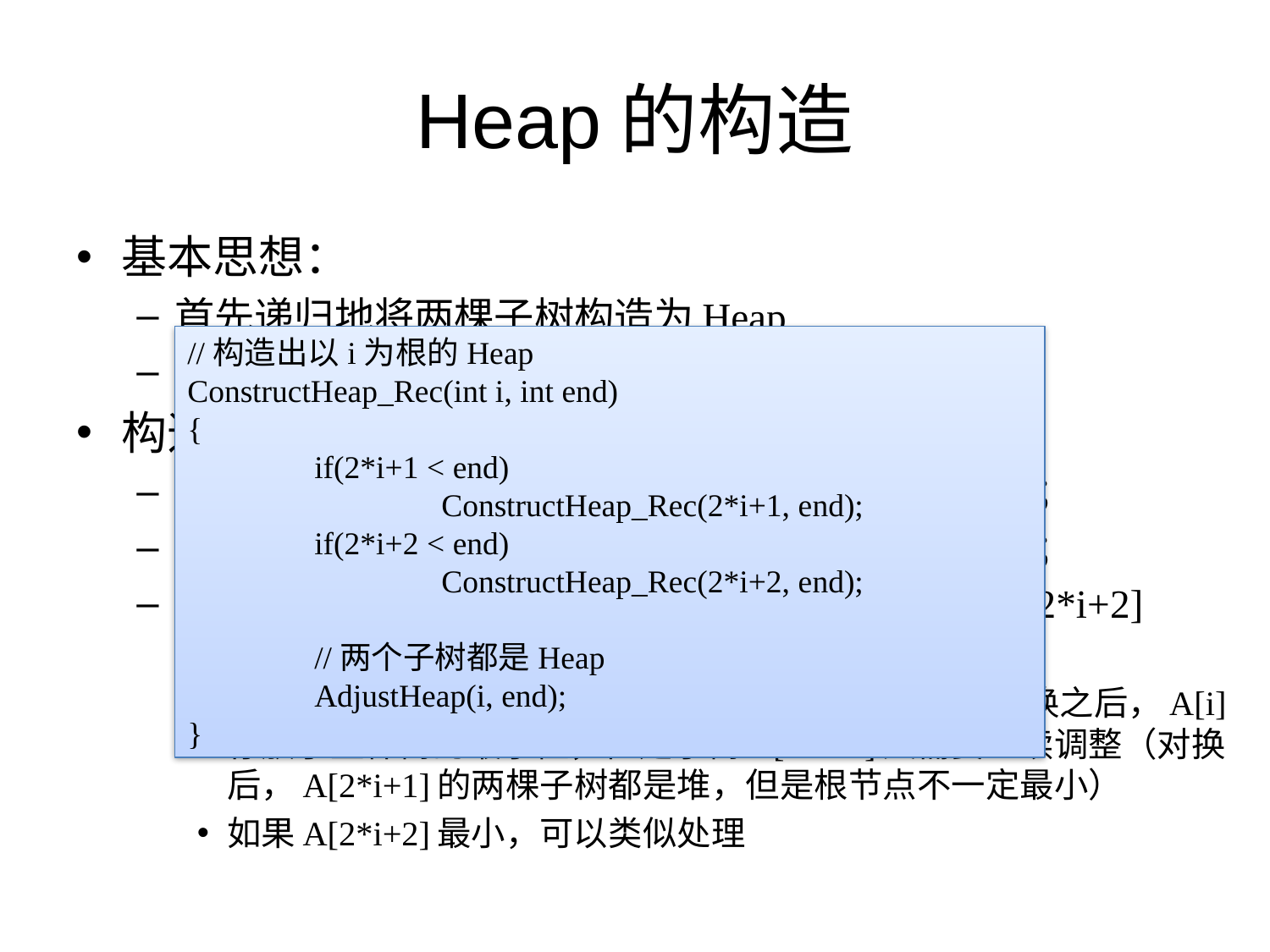

# Heap的构造
基本思想：
首先递归地将两棵子树构造为Heap
然后通过调整将整棵树变成Heap
构造以A[i]为根的Heap：
如果2*i+1 < end，递归构建以2*i+1为根的Heap；
如果2*i+2 < end，递归构建以2*i+2为根的Heap；
子树处理完毕后，比较三个数：A[i], A[2*i+1], A[2*i+2]
如果A[i]最小，那么以A[i]为根的子树已经是Heap；
如果A[2*i+1]最小，可以把A[i]和A[2*i+1]对换。对换之后，A[i]存放了整棵树的最小值，但是子树A[2*i+1]又需要继续调整（对换后，A[2*i+1]的两棵子树都是堆，但是根节点不一定最小）
如果A[2*i+2]最小，可以类似处理

//构造出以i为根的Heap
ConstructHeap_Rec(int i, int end)
{
	if(2*i+1 < end)
		ConstructHeap_Rec(2*i+1, end);
	if(2*i+2 < end)
		ConstructHeap_Rec(2*i+2, end);

	//两个子树都是Heap
	AdjustHeap(i, end);
}